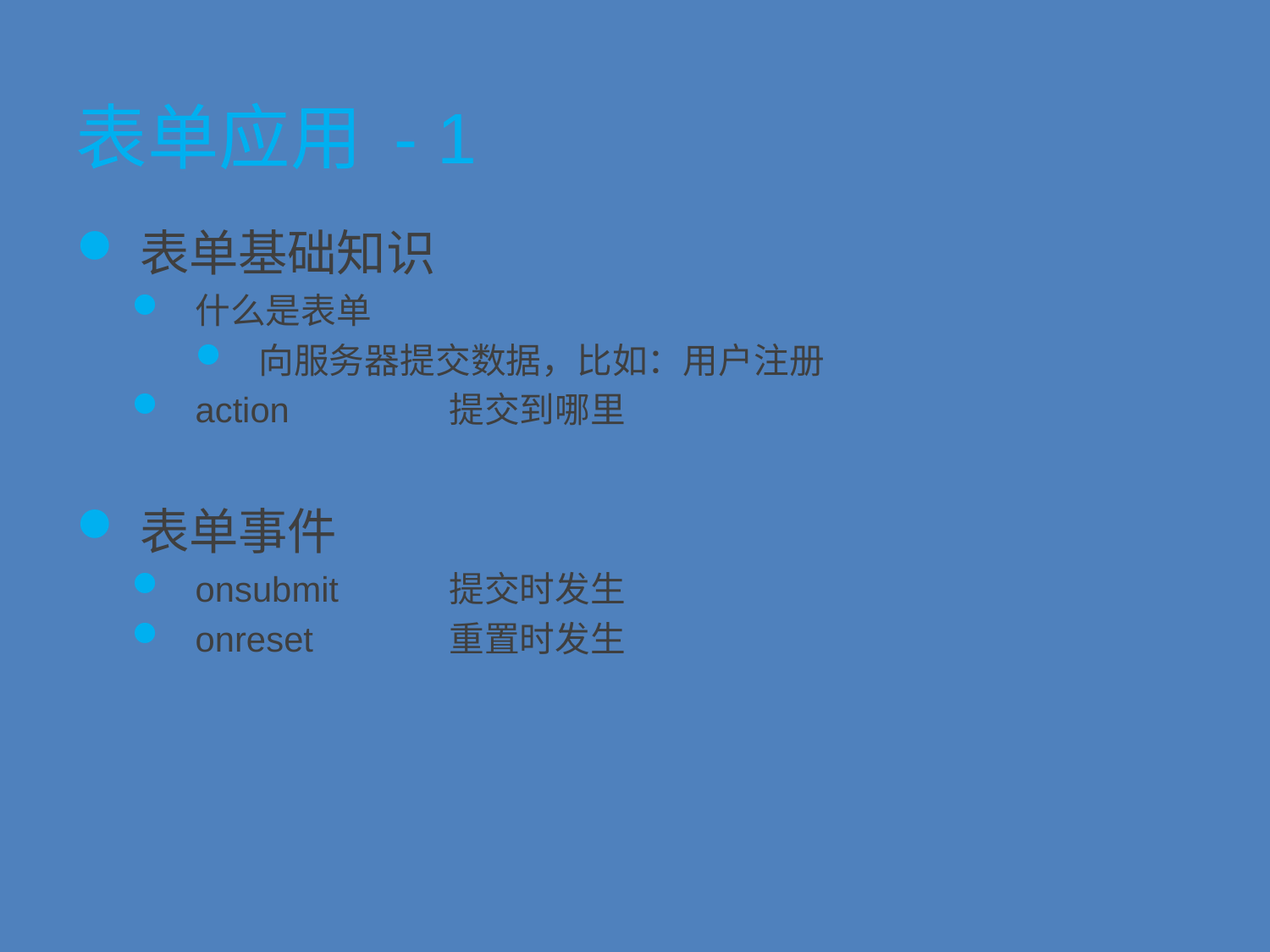

# 表单应用 - 1
表单基础知识
什么是表单
向服务器提交数据，比如：用户注册
action		提交到哪里

表单事件
onsubmit	提交时发生
onreset		重置时发生